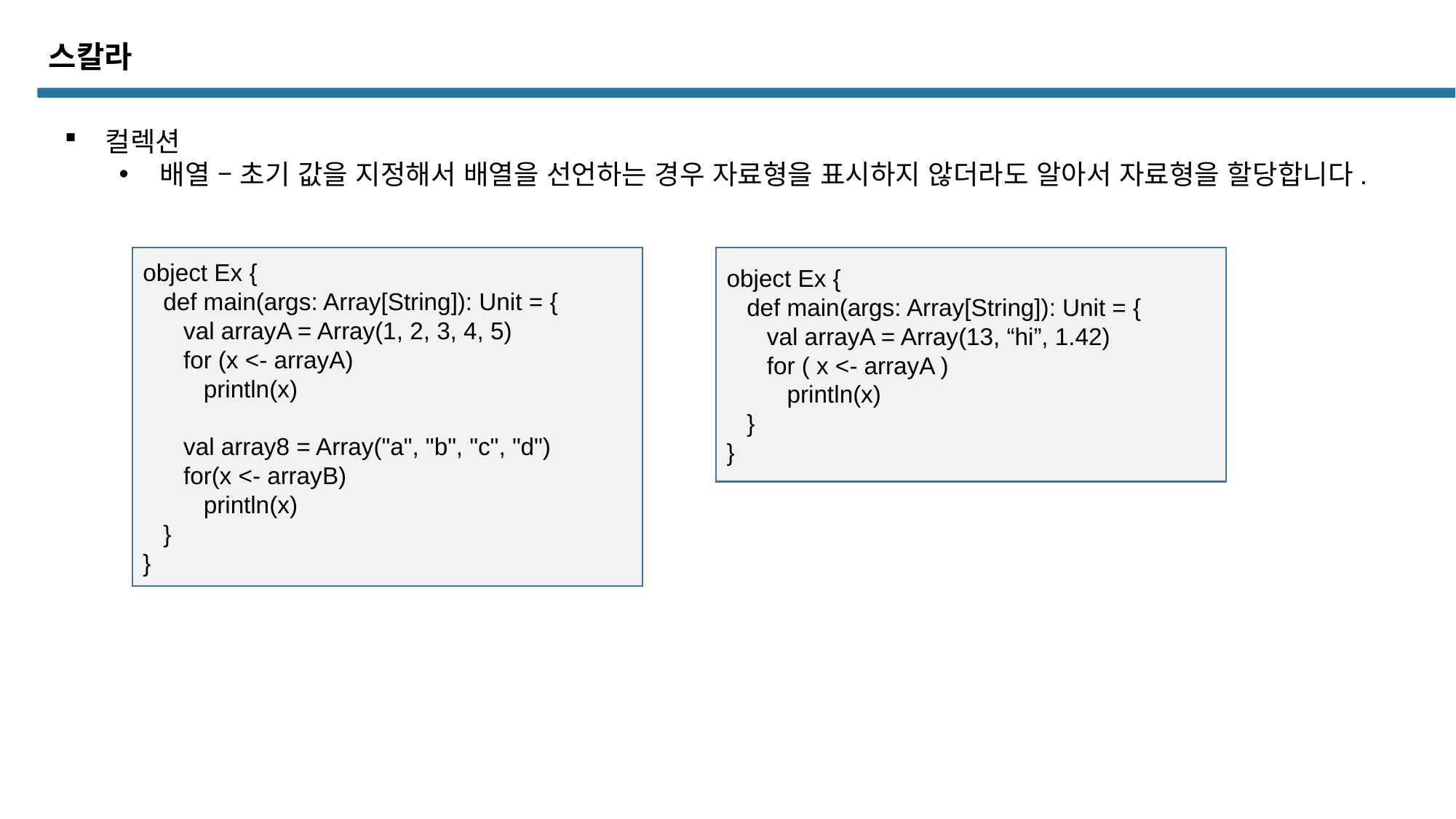

스칼라
컬렉션
배열 – 초기 값을 지정해서 배열을 선언하는 경우 자료형을 표시하지 않더라도 알아서 자료형을 할당합니다.

object Ex {
   def main(args: Array[String]): Unit = {
      val arrayA = Array(1, 2, 3, 4, 5)
      for (x <- arrayA)
         println(x)

      val array8 = Array("a", "b", "c", "d")
      for(x <- arrayB)
         println(x)
   }
}
object Ex {
   def main(args: Array[String]): Unit = {
      val arrayA = Array(13, “hi”, 1.42)
      for ( x <- arrayA )
         println(x)
   }
}